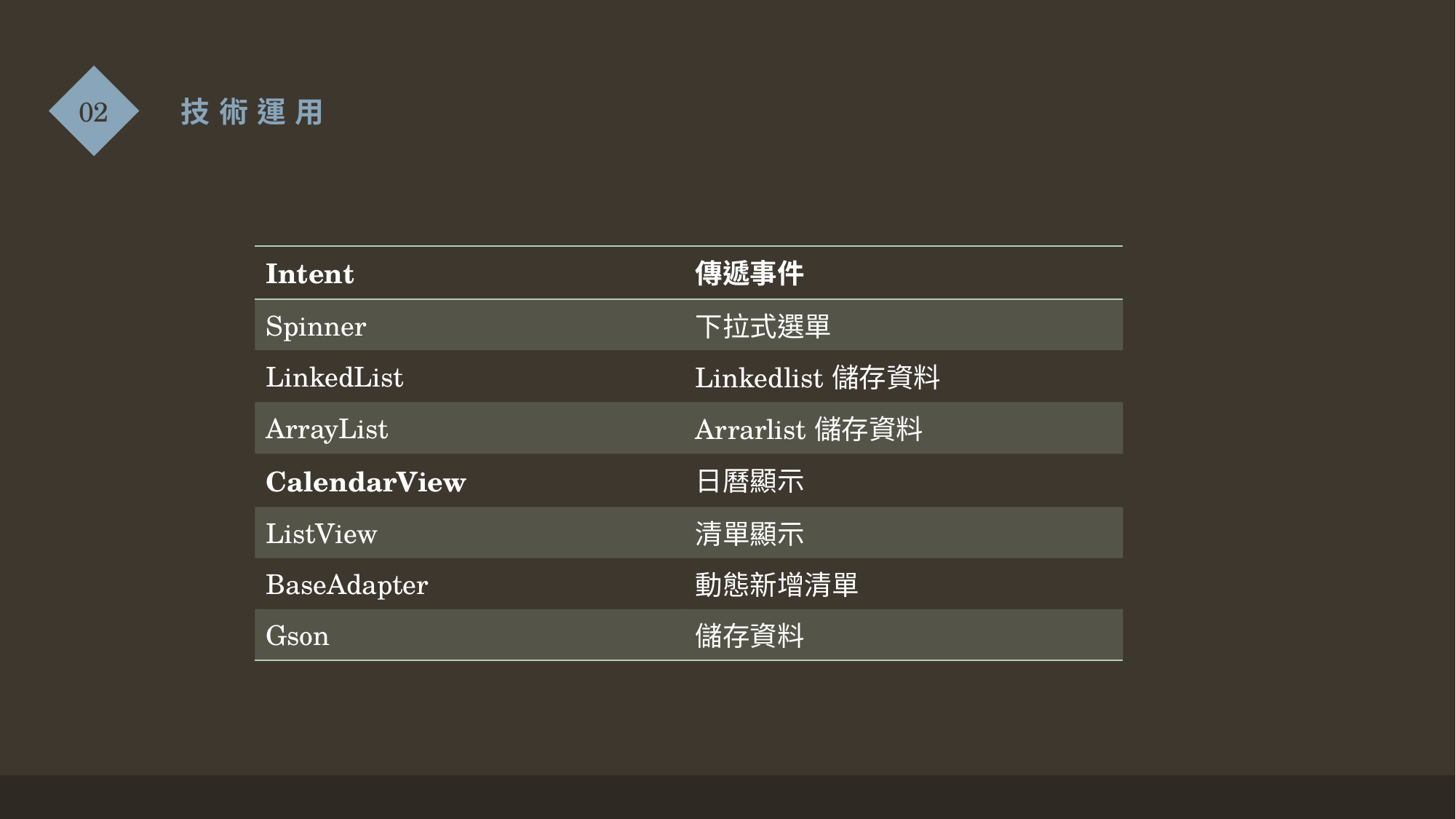

02
技術運用
| Intent | 傳遞事件 |
| --- | --- |
| Spinner | 下拉式選單 |
| LinkedList | Linkedlist儲存資料 |
| ArrayList | Arrarlist儲存資料 |
| CalendarView | 日曆顯示 |
| ListView | 清單顯示 |
| BaseAdapter | 動態新增清單 |
| Gson | 儲存資料 |